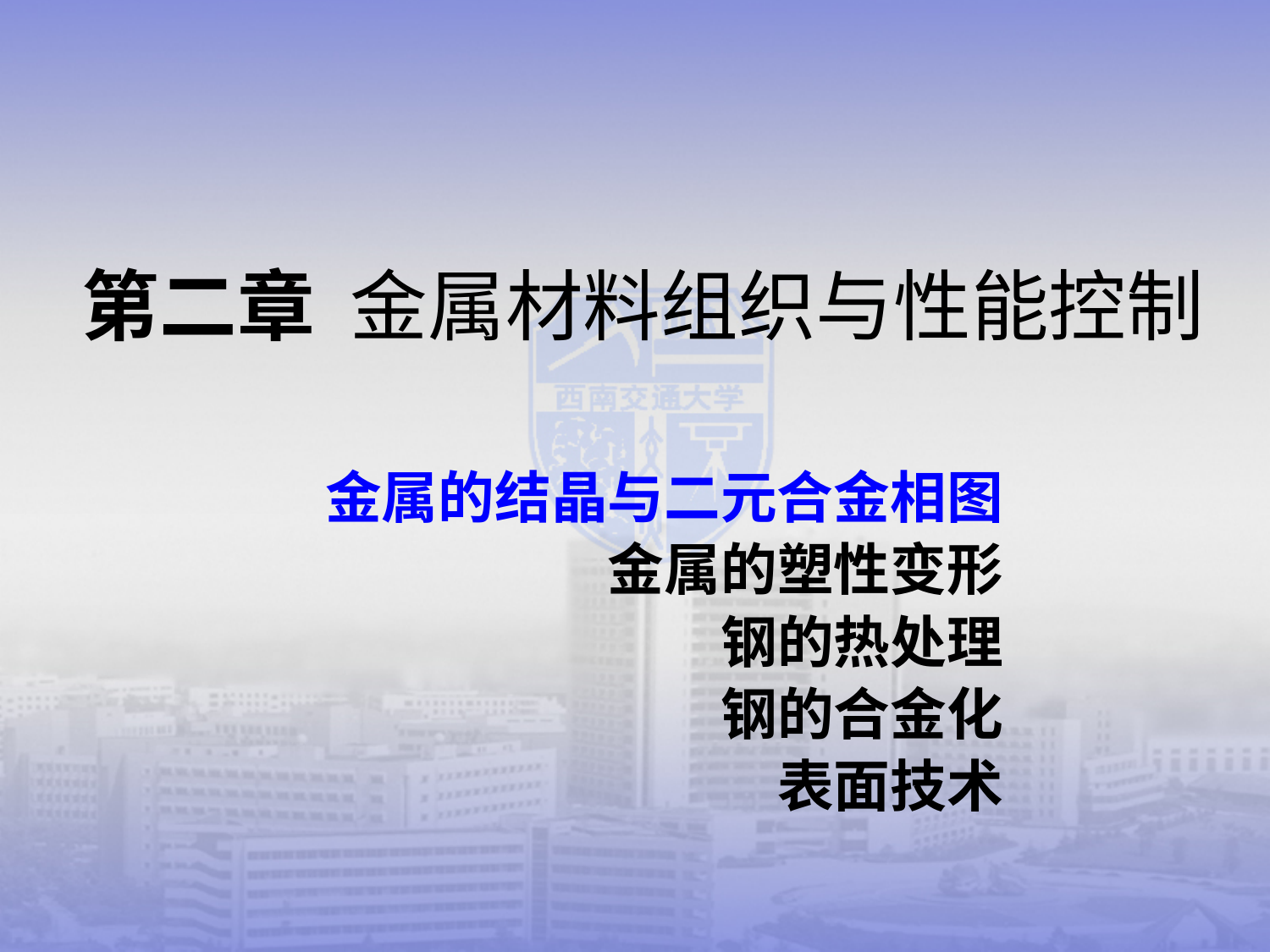

# 第二章  金属材料组织与性能控制
金属的结晶与二元合金相图
金属的塑性变形
钢的热处理
钢的合金化
表面技术